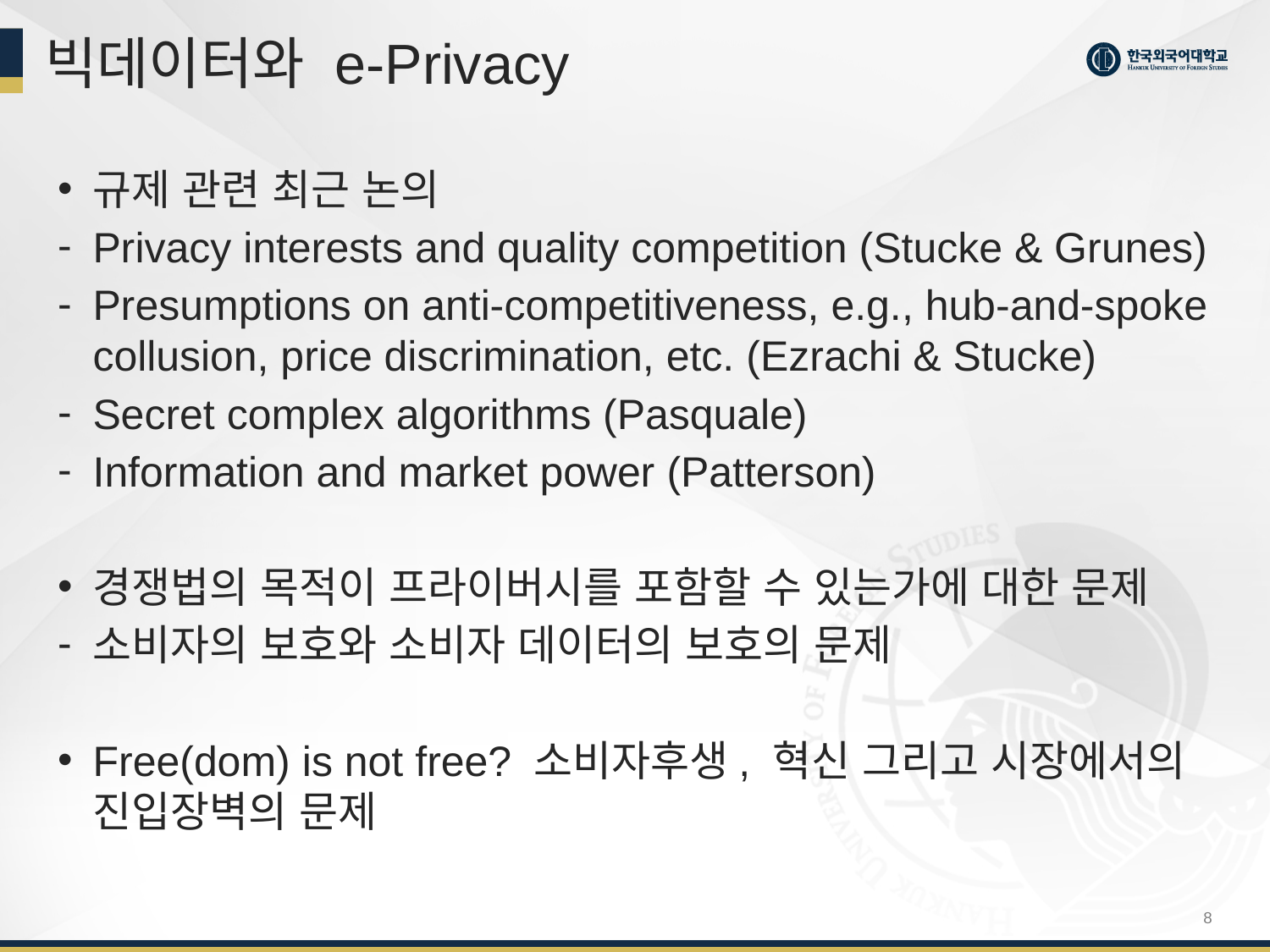

# 빅데이터와 e-Privacy
규제 관련 최근 논의
Privacy interests and quality competition (Stucke & Grunes)
Presumptions on anti-competitiveness, e.g., hub-and-spoke collusion, price discrimination, etc. (Ezrachi & Stucke)
Secret complex algorithms (Pasquale)
Information and market power (Patterson)

경쟁법의 목적이 프라이버시를 포함할 수 있는가에 대한 문제
소비자의 보호와 소비자 데이터의 보호의 문제

Free(dom) is not free? 소비자후생, 혁신 그리고 시장에서의 진입장벽의 문제
8